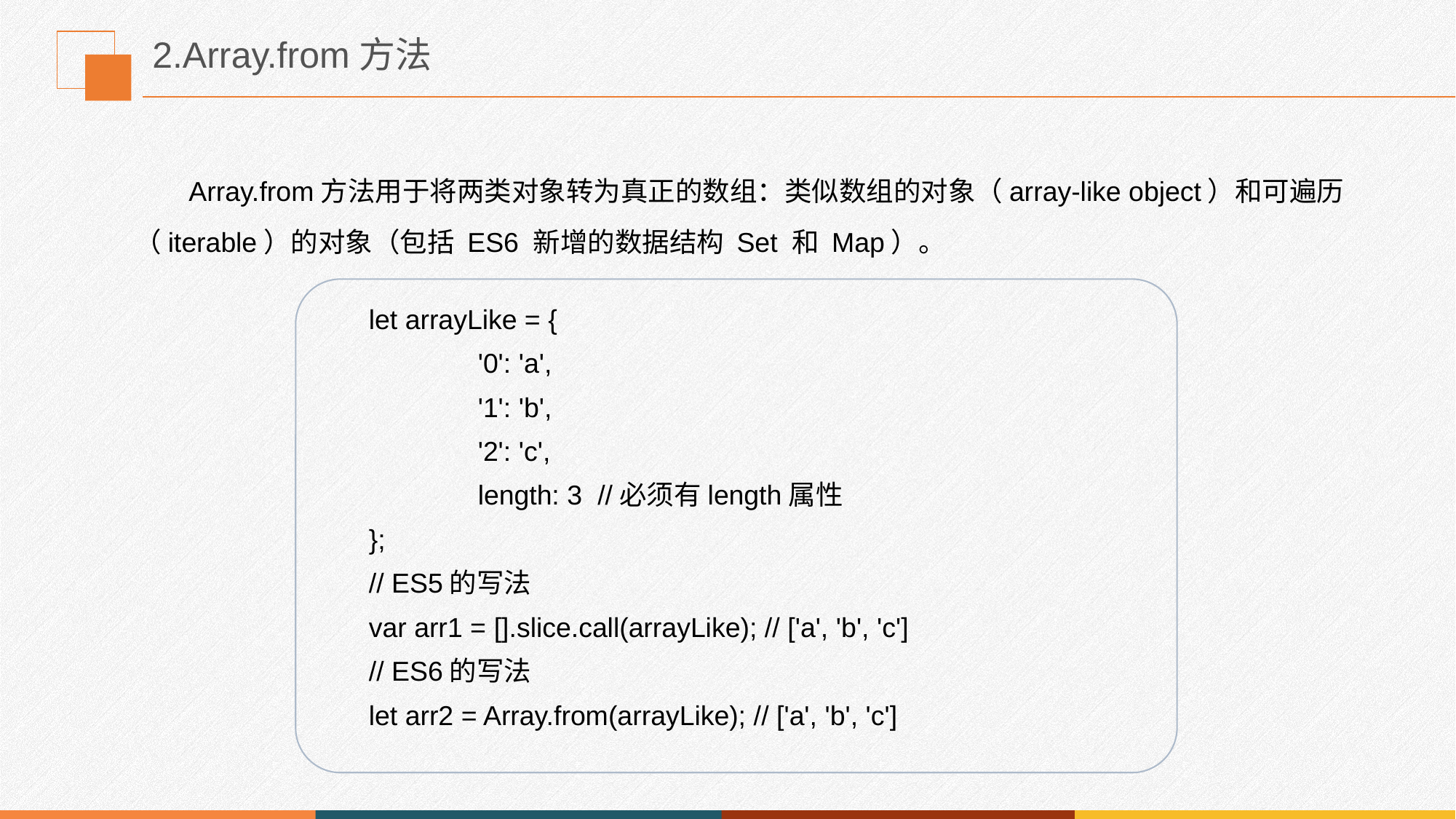

# 2.Array.from方法
Array.from方法用于将两类对象转为真正的数组：类似数组的对象（array-like object）和可遍历（iterable）的对象（包括 ES6 新增的数据结构 Set 和 Map）。

let arrayLike = {
	'0': 'a',
	'1': 'b',
	'2': 'c',
	length: 3  //必须有length属性
};
// ES5的写法
var arr1 = [].slice.call(arrayLike); // ['a', 'b', 'c']
// ES6的写法
let arr2 = Array.from(arrayLike); // ['a', 'b', 'c']